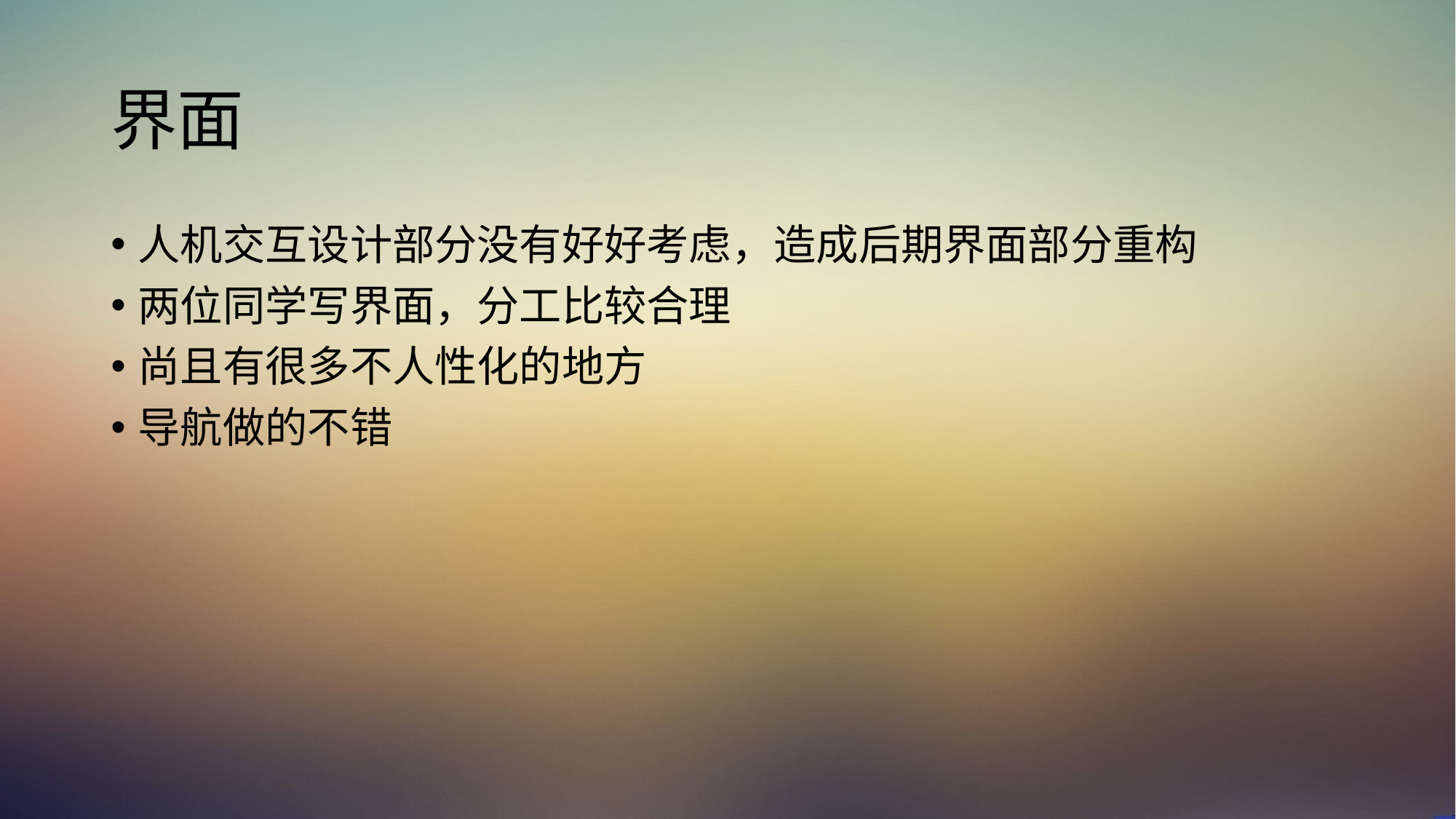

# 界面
人机交互设计部分没有好好考虑，造成后期界面部分重构
两位同学写界面，分工比较合理
尚且有很多不人性化的地方
导航做的不错